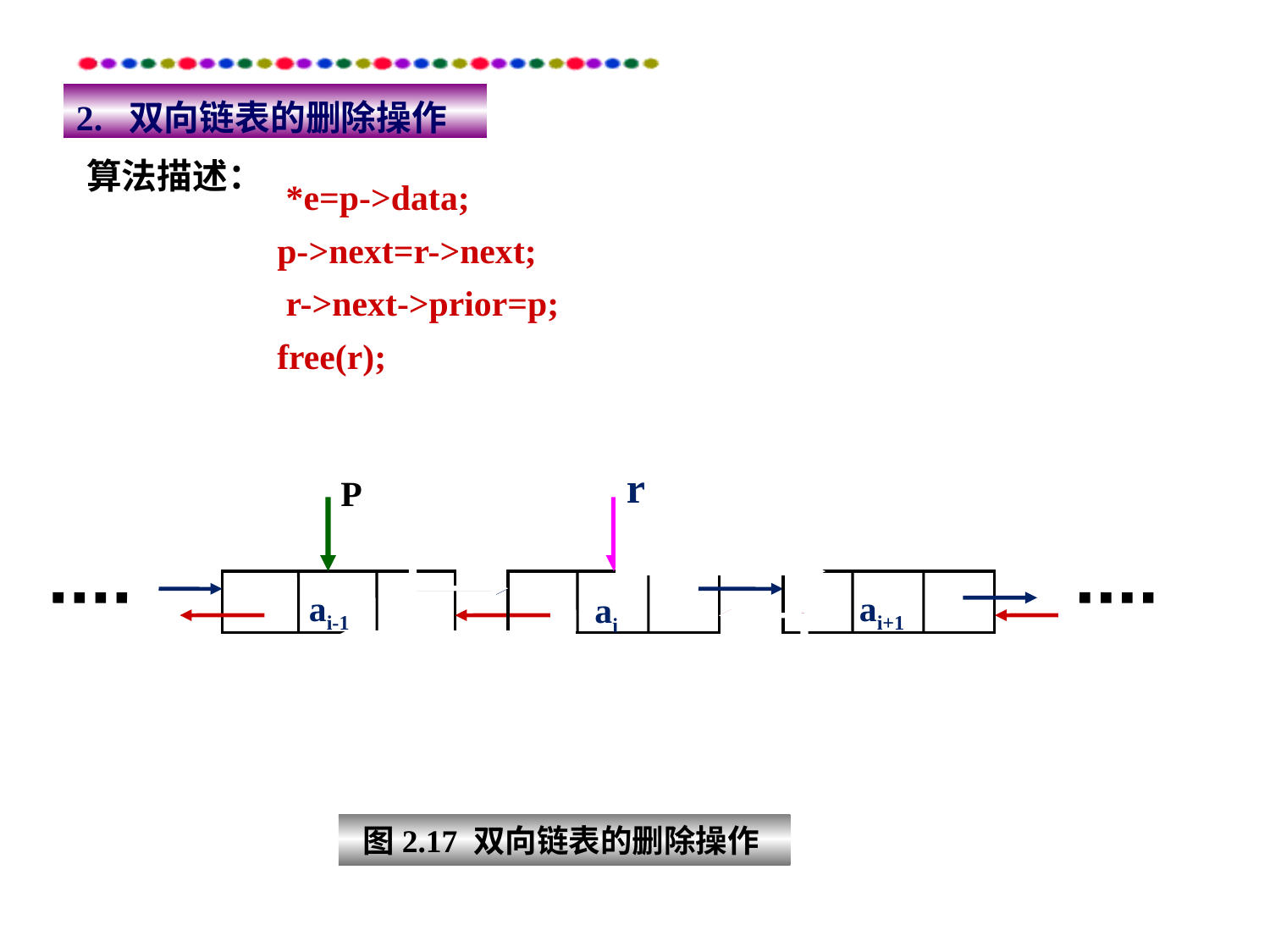

2.  双向链表的删除操作
算法描述：
 *e=p->data;
p->next=r->next;
 r->next->prior=p;
free(r);

r

P

ai

ai-1
ai+1

图2.17 双向链表的删除操作